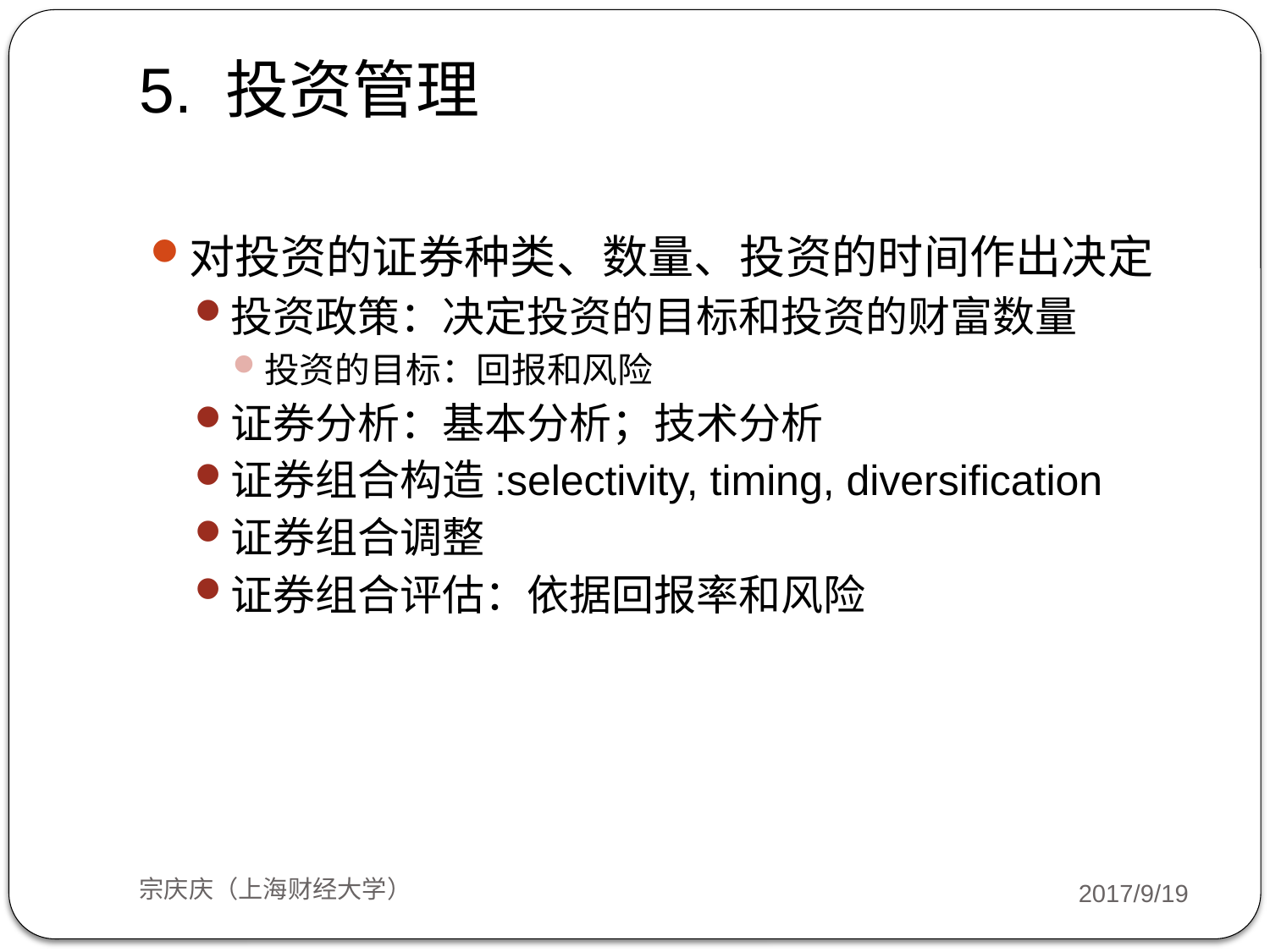

# 5. 投资管理
对投资的证券种类、数量、投资的时间作出决定
投资政策：决定投资的目标和投资的财富数量
投资的目标：回报和风险
证券分析：基本分析；技术分析
证券组合构造:selectivity, timing, diversification
证券组合调整
证券组合评估：依据回报率和风险
宗庆庆（上海财经大学）
2017/9/19